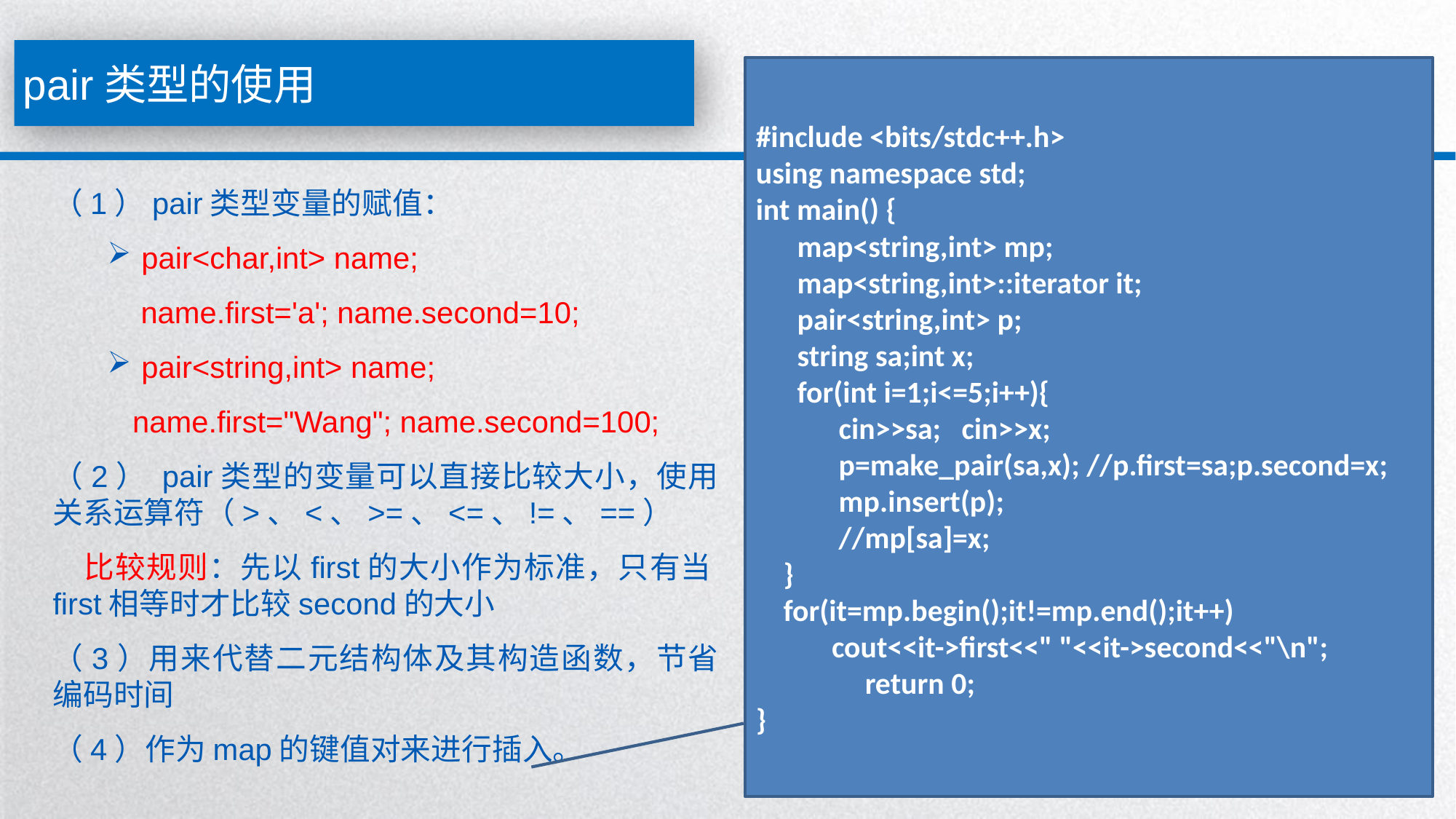

pair类型的使用
#include <bits/stdc++.h>
using namespace std;
int main() {
      map<string,int> mp;
      map<string,int>::iterator it;
      pair<string,int> p;
      string sa;int x;
      for(int i=1;i<=5;i++){
            cin>>sa;   cin>>x;
            p=make_pair(sa,x); //p.first=sa;p.second=x;
            mp.insert(p);
            //mp[sa]=x;
    }
    for(it=mp.begin();it!=mp.end();it++)
           cout<<it->first<<" "<<it->second<<"\n";
	return 0;
}
（1）pair类型变量的赋值：
pair<char,int> name;
    name.first='a'; name.second=10;
pair<string,int> name;
   name.first="Wang"; name.second=100;
（2） pair类型的变量可以直接比较大小，使用关系运算符（>、<、>=、<=、!=、==）
   比较规则：先以first的大小作为标准，只有当first相等时才比较second的大小
（3）用来代替二元结构体及其构造函数，节省编码时间
（4）作为map的键值对来进行插入。
16